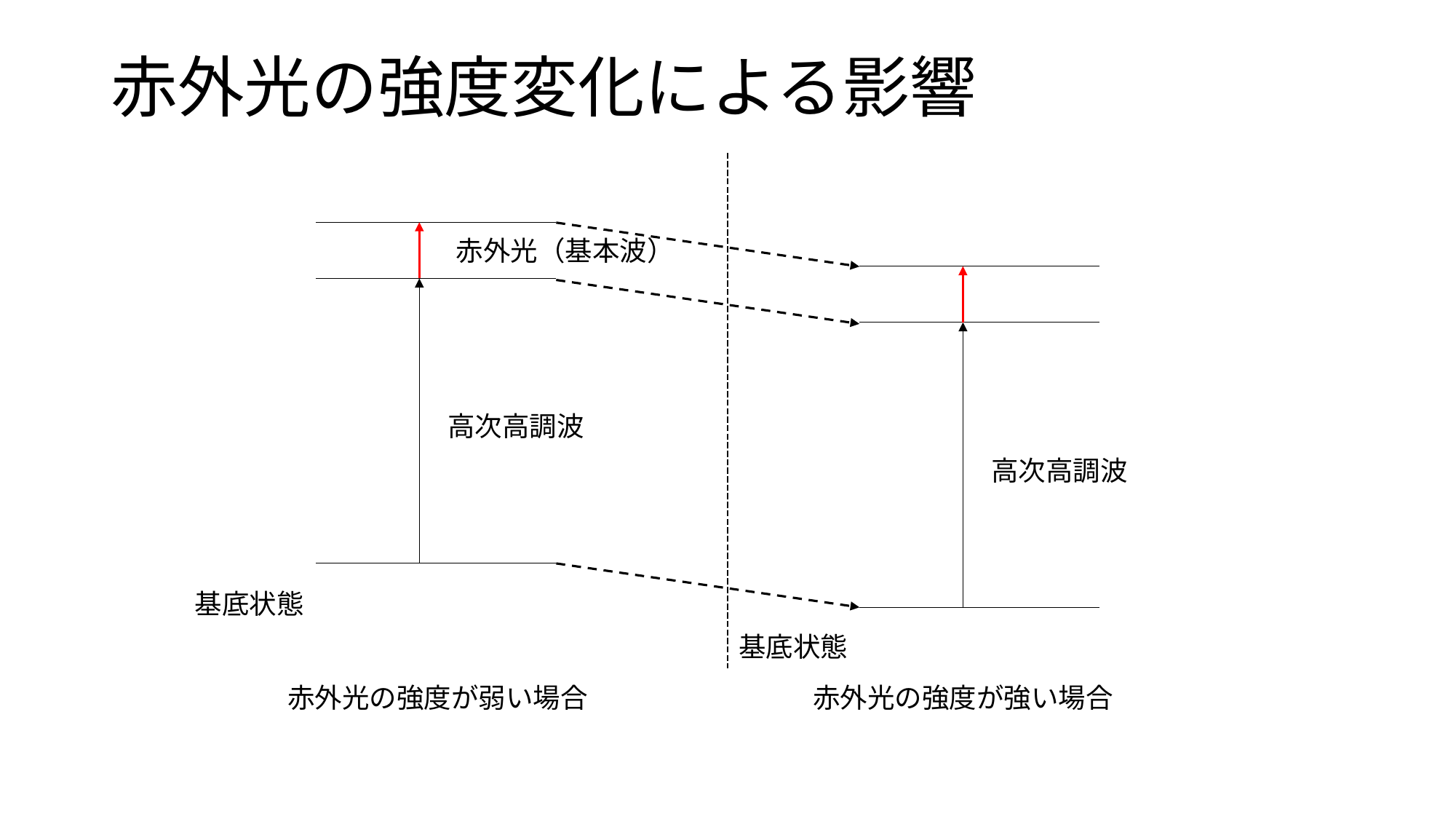

# 赤外光の強度変化による影響
赤外光（基本波）
高次高調波
高次高調波
基底状態
基底状態
赤外光の強度が弱い場合
赤外光の強度が強い場合